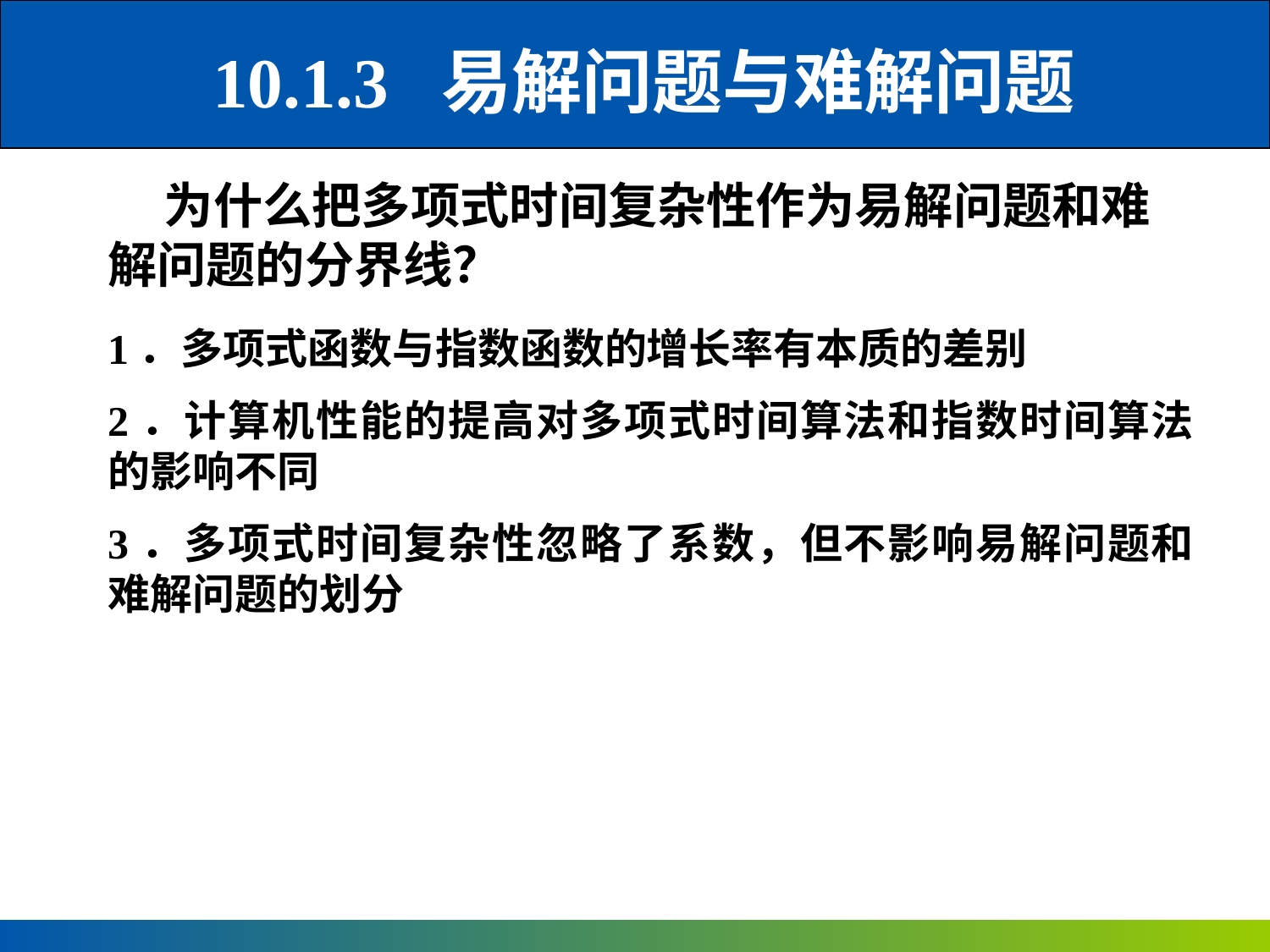

10.1.3  易解问题与难解问题
    为什么把多项式时间复杂性作为易解问题和难解问题的分界线？
1．多项式函数与指数函数的增长率有本质的差别
2．计算机性能的提高对多项式时间算法和指数时间算法的影响不同
3．多项式时间复杂性忽略了系数，但不影响易解问题和难解问题的划分